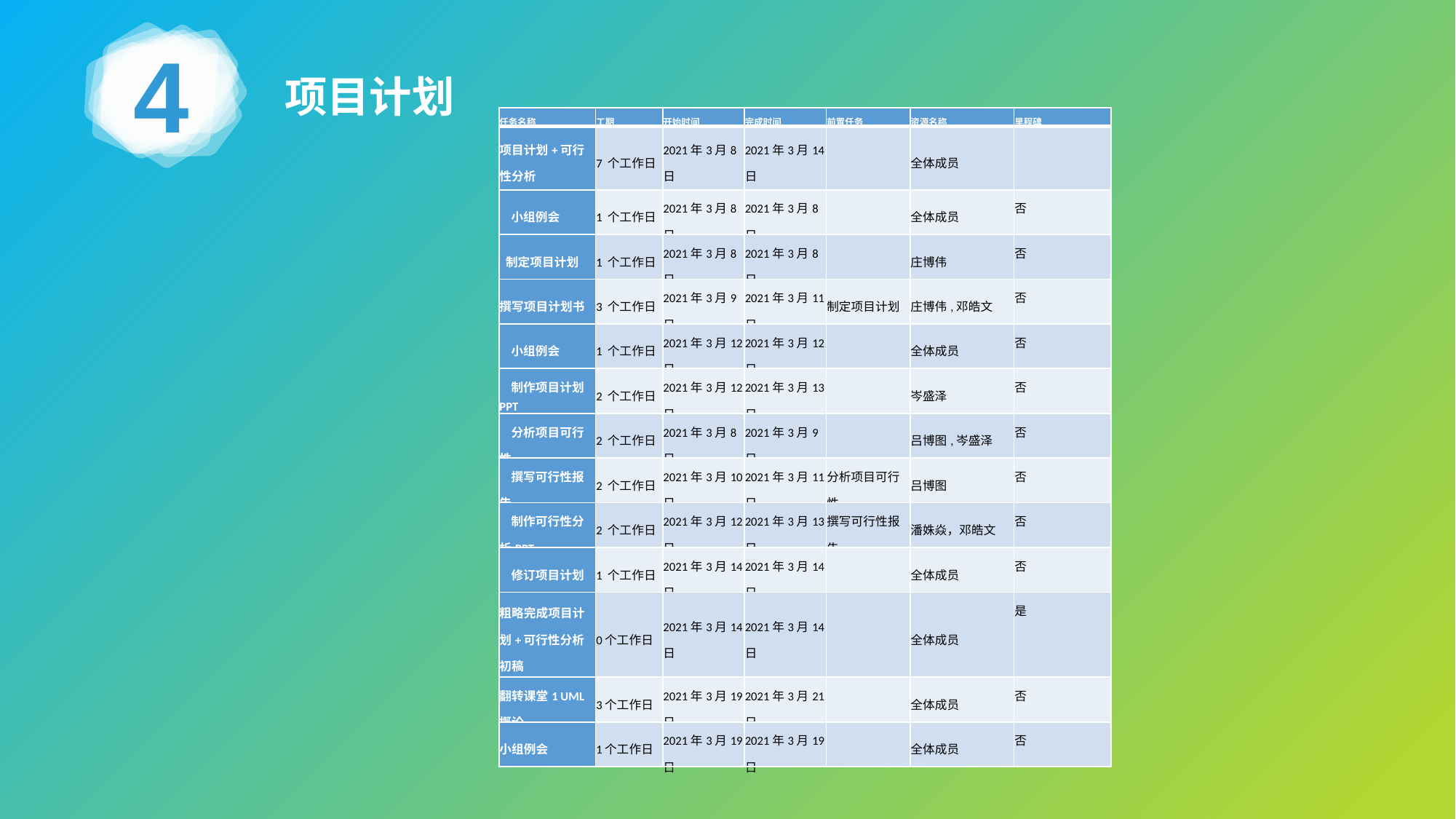

4

项目计划
| 任务名称 | 工期 | 开始时间 | 完成时间 | 前置任务 | 资源名称 | 里程碑 |
| --- | --- | --- | --- | --- | --- | --- |
| 项目计划+可行性分析 | 7 个工作日 | 2021年3月8日 | 2021年3月14日 |  | 全体成员 |  |
| 小组例会 | 1 个工作日 | 2021年3月8日 | 2021年3月8日 |  | 全体成员 | 否 |
| 制定项目计划 | 1 个工作日 | 2021年3月8日 | 2021年3月8日 |  | 庄博伟 | 否 |
| 撰写项目计划书 | 3 个工作日 | 2021年3月9日 | 2021年3月11日 | 制定项目计划 | 庄博伟,邓皓文 | 否 |
| 小组例会 | 1 个工作日 | 2021年3月12日 | 2021年3月12日 |  | 全体成员 | 否 |
| 制作项目计划PPT | 2 个工作日 | 2021年3月12日 | 2021年3月13日 |  | 岑盛泽 | 否 |
| 分析项目可行性 | 2 个工作日 | 2021年3月8日 | 2021年3月9日 |  | 吕博图,岑盛泽 | 否 |
| 撰写可行性报告 | 2 个工作日 | 2021年3月10日 | 2021年3月11日 | 分析项目可行性 | 吕博图 | 否 |
| 制作可行性分析PPT | 2 个工作日 | 2021年3月12日 | 2021年3月13日 | 撰写可行性报告 | 潘姝焱，邓皓文 | 否 |
| 修订项目计划 | 1 个工作日 | 2021年3月14日 | 2021年3月14日 |  | 全体成员 | 否 |
| 粗略完成项目计划+可行性分析初稿 | 0个工作日 | 2021年3月14日 | 2021年3月14日 |  | 全体成员 | 是 |
| 翻转课堂1 UML概论 | 3个工作日 | 2021年3月19日 | 2021年3月21日 |  | 全体成员 | 否 |
| 小组例会 | 1个工作日 | 2021年3月19日 | 2021年3月19日 |  | 全体成员 | 否 |